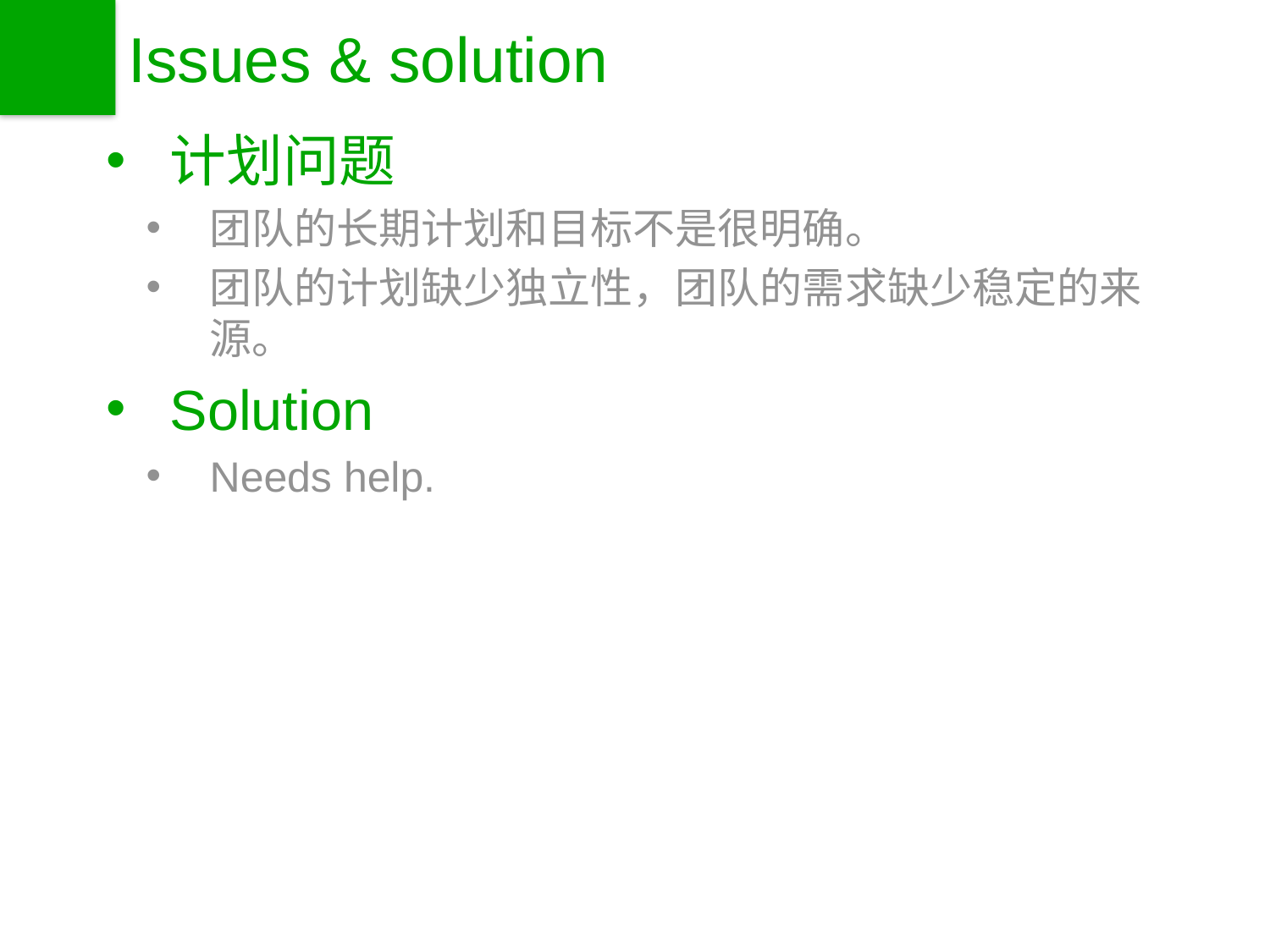

# Issues & solution
计划问题
团队的长期计划和目标不是很明确。
团队的计划缺少独立性，团队的需求缺少稳定的来源。
Solution
Needs help.